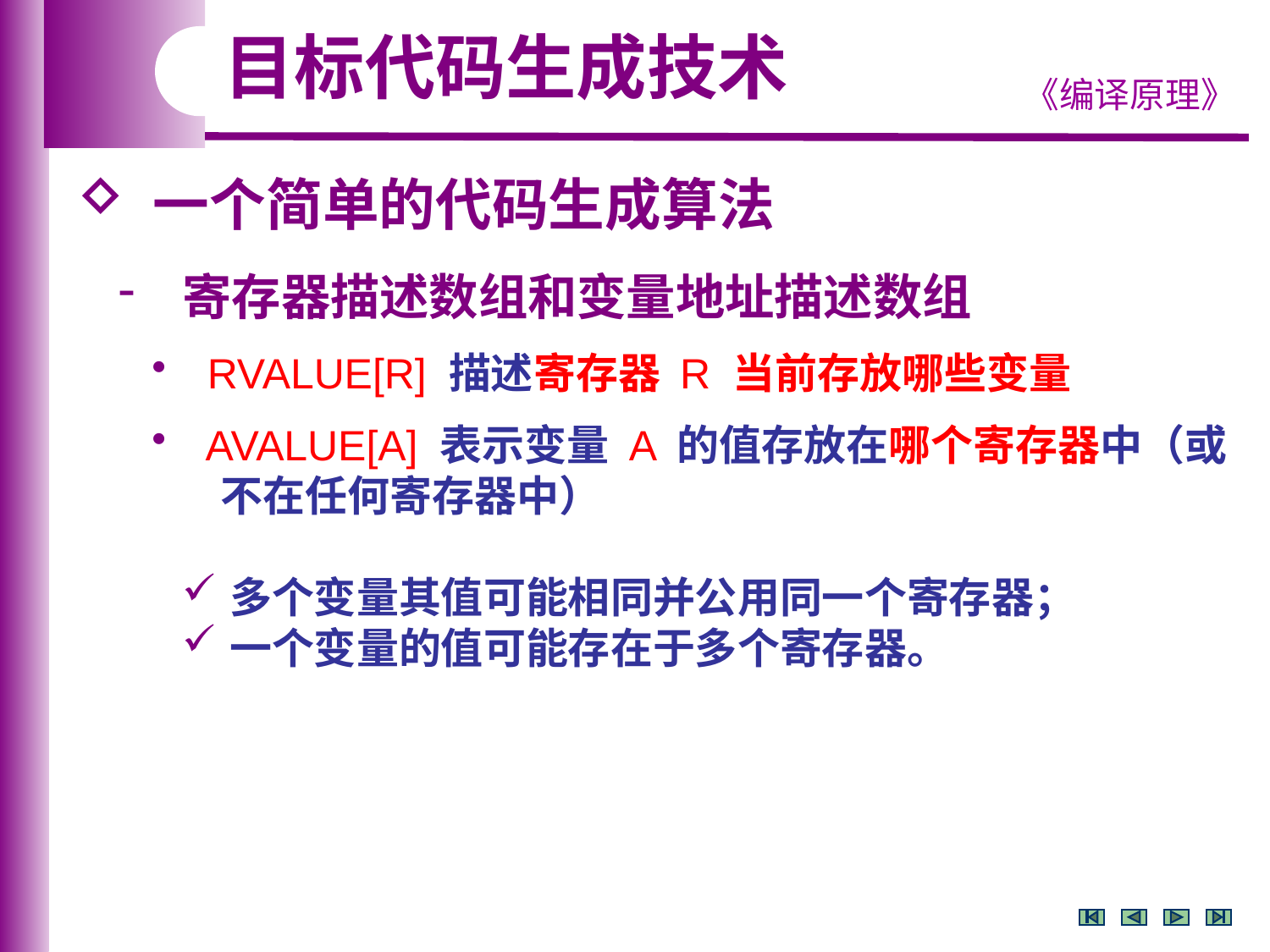

目标代码生成技术
 一个简单的代码生成算法
  寄存器描述数组和变量地址描述数组

 RVALUE[R] 描述寄存器 R 当前存放哪些变量

  AVALUE[A] 表示变量 A 的值存放在哪个寄存器中（或
   不在任何寄存器中）

多个变量其值可能相同并公用同一个寄存器；
一个变量的值可能存在于多个寄存器。